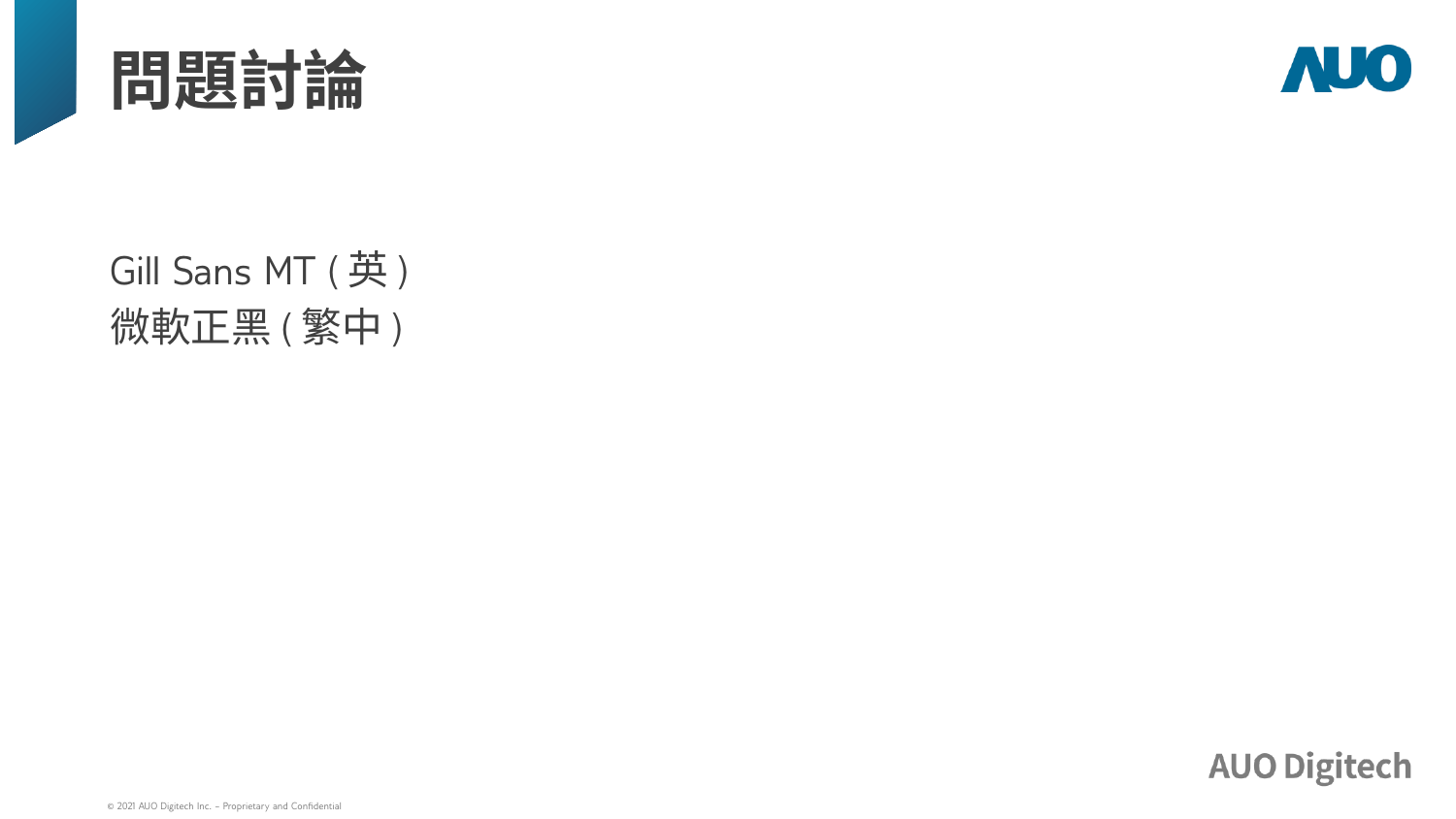

# 問題討論
Gill Sans MT (英)
微軟正黑(繁中)